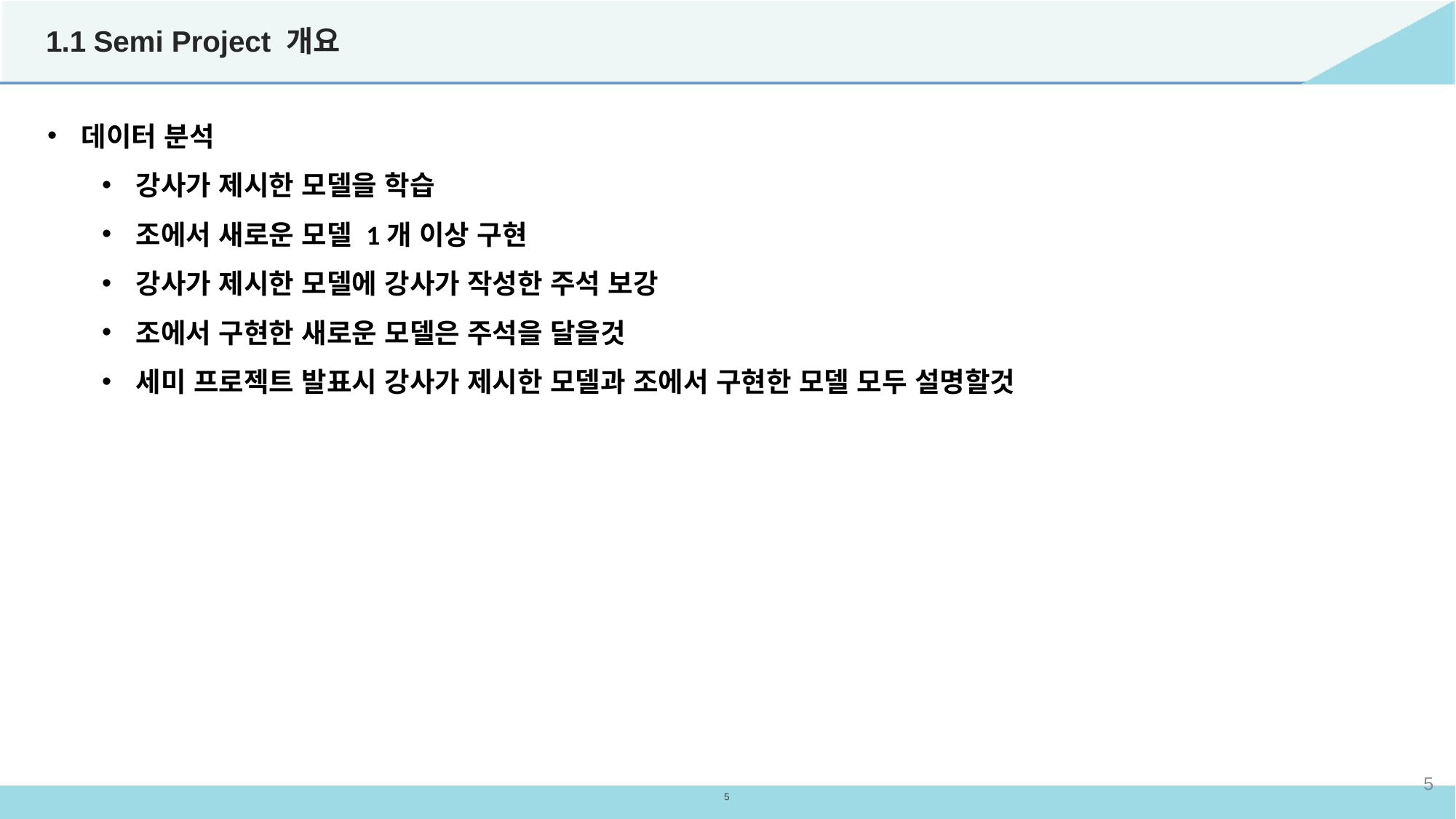

# 1.1 Semi Project 개요
데이터 분석
강사가 제시한 모델을 학습
조에서 새로운 모델 1개 이상 구현
강사가 제시한 모델에 강사가 작성한 주석 보강
조에서 구현한 새로운 모델은 주석을 달을것
세미 프로젝트 발표시 강사가 제시한 모델과 조에서 구현한 모델 모두 설명할것
5